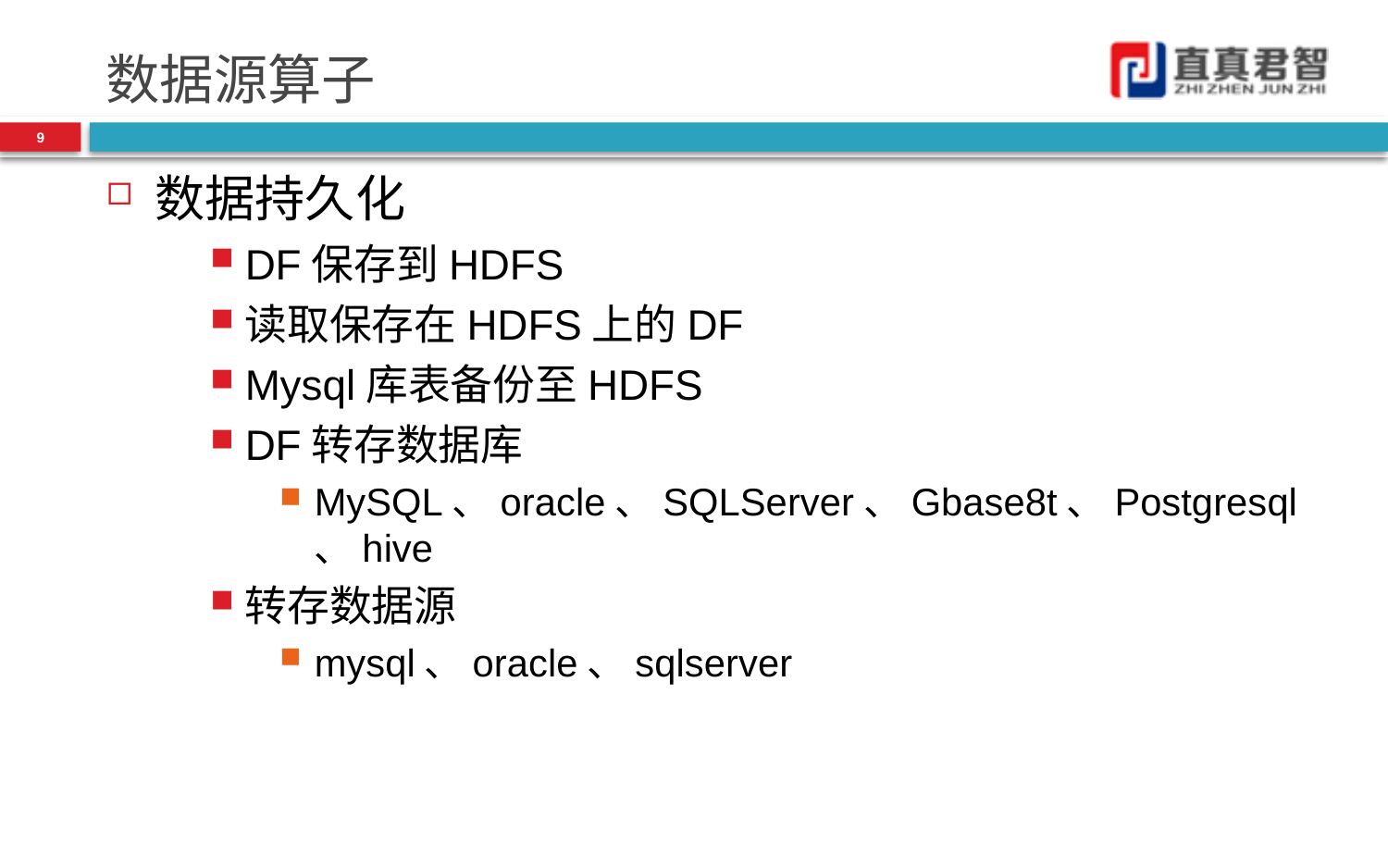

# 数据源算子
9
数据持久化
DF保存到HDFS
读取保存在HDFS上的DF
Mysql库表备份至HDFS
DF转存数据库
MySQL、oracle、SQLServer、Gbase8t、Postgresql、hive
转存数据源
mysql、oracle、sqlserver